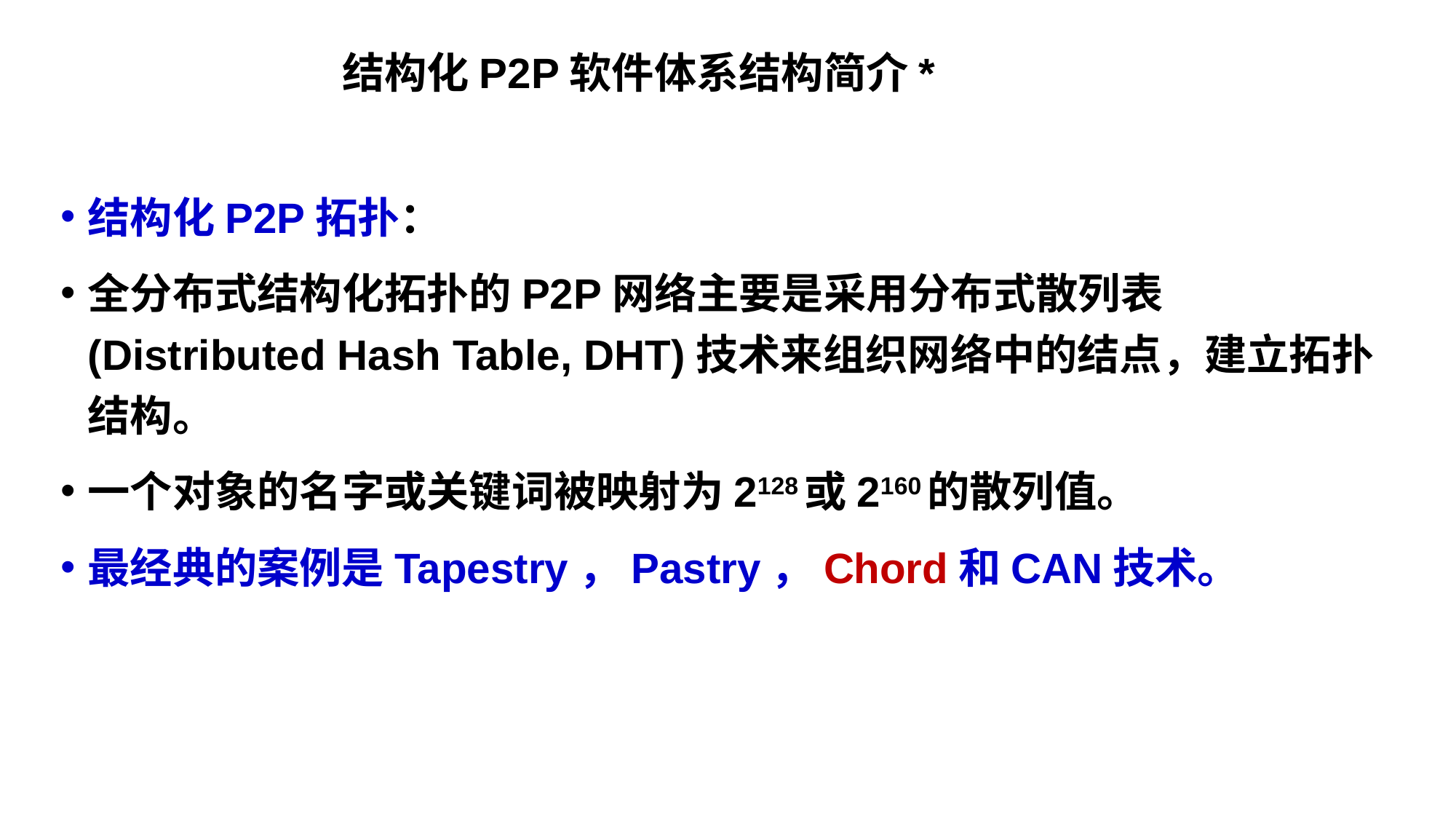

# 结构化P2P软件体系结构简介*
结构化P2P拓扑：
全分布式结构化拓扑的P2P网络主要是采用分布式散列表(Distributed Hash Table, DHT)技术来组织网络中的结点，建立拓扑结构。
一个对象的名字或关键词被映射为2128或2160的散列值。
最经典的案例是Tapestry，Pastry，Chord和CAN技术。